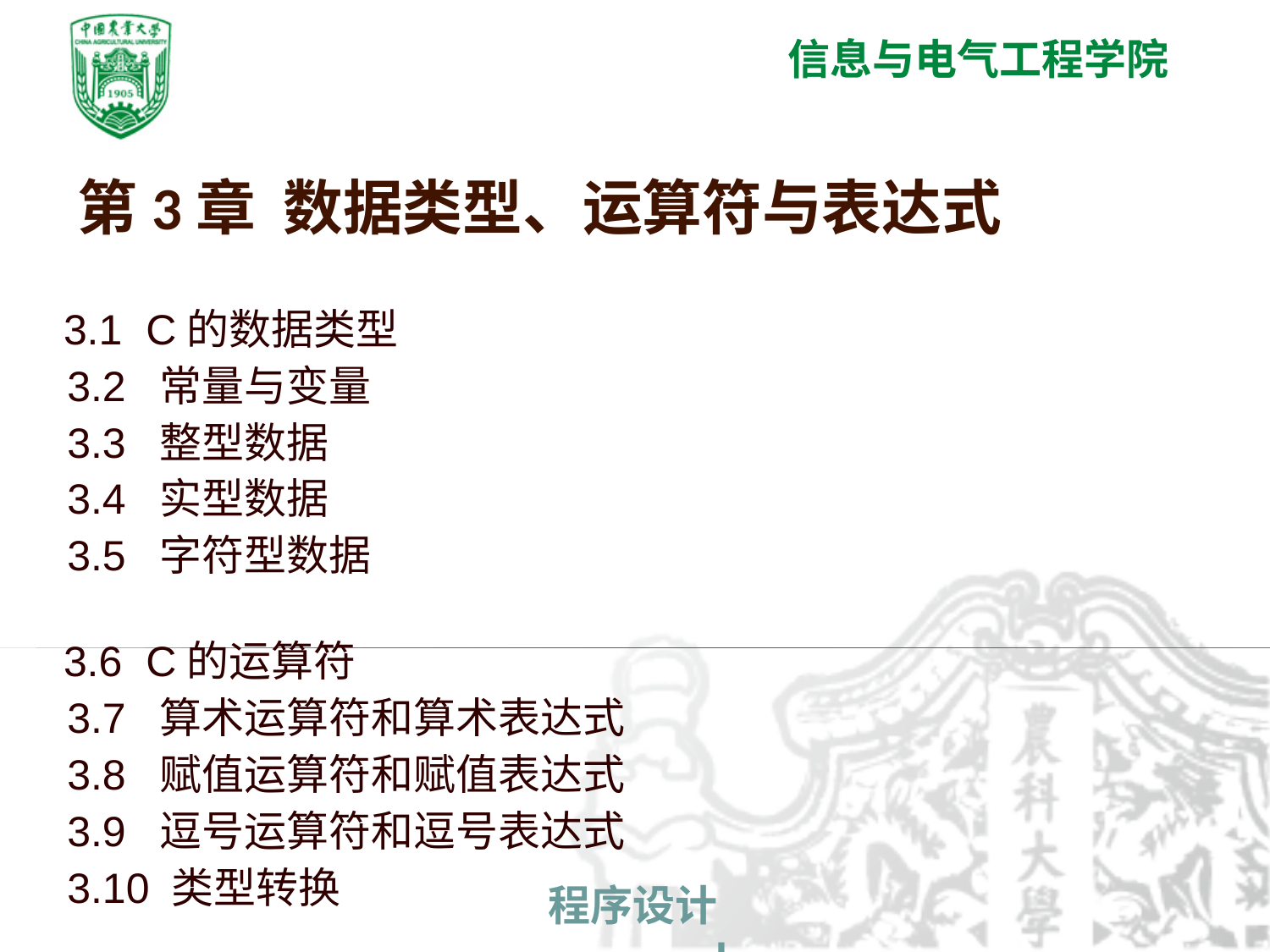

第3章  数据类型、运算符与表达式
   3.1  C的数据类型
3.2  常量与变量
3.3  整型数据
3.4  实型数据
3.5  字符型数据

   3.6  C的运算符
3.7  算术运算符和算术表达式
3.8  赋值运算符和赋值表达式
3.9  逗号运算符和逗号表达式
3.10 类型转换